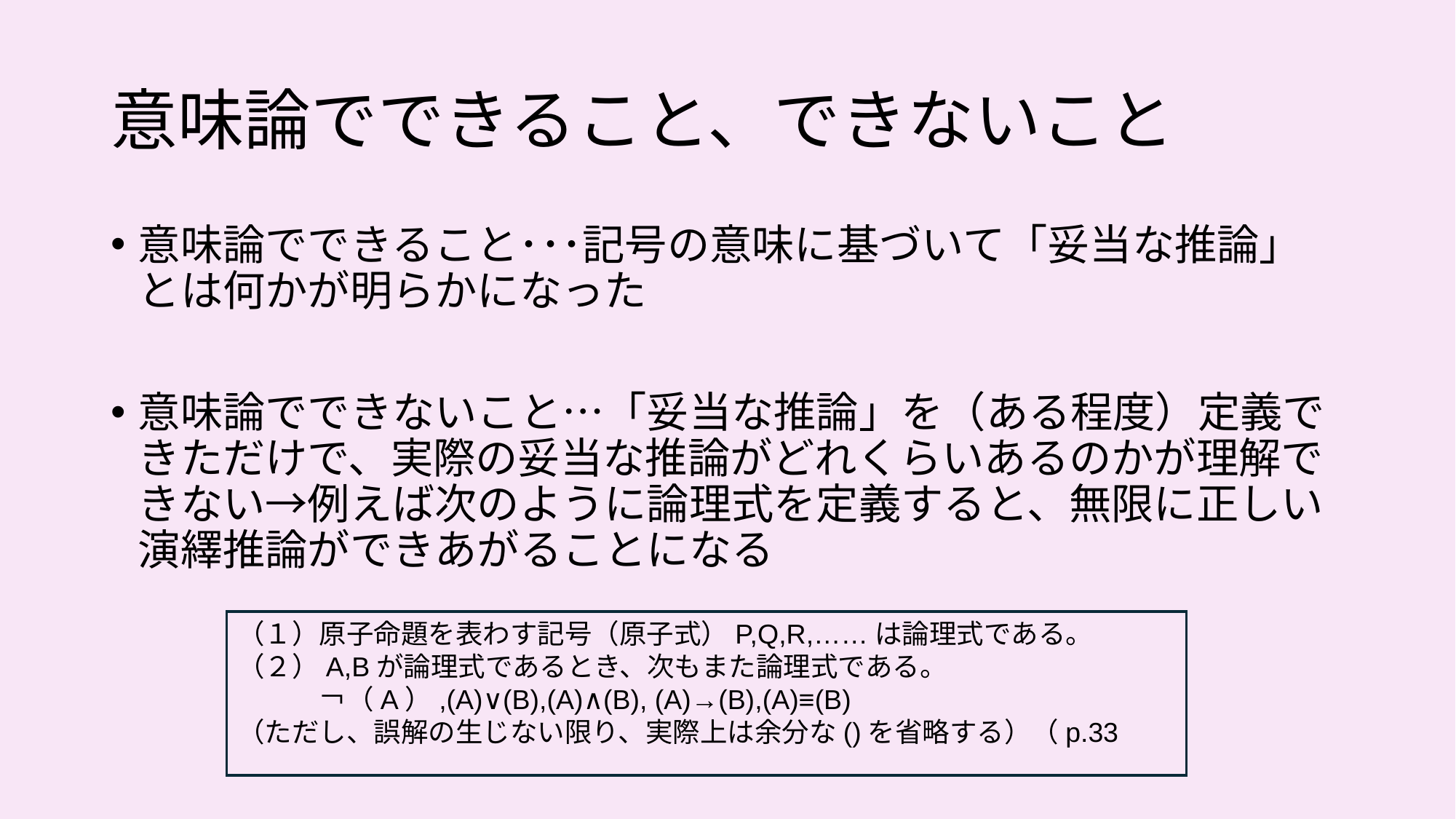

# 意味論でできること、できないこと
意味論でできること･･･記号の意味に基づいて「妥当な推論」とは何かが明らかになった

意味論でできないこと…「妥当な推論」を（ある程度）定義できただけで、実際の妥当な推論がどれくらいあるのかが理解できない→例えば次のように論理式を定義すると、無限に正しい演繹推論ができあがることになる
（１）原子命題を表わす記号（原子式）P,Q,R,……は論理式である。
（２）A,Bが論理式であるとき、次もまた論理式である。
　　　￢（A）,(A)∨(B),(A)∧(B), (A)→(B),(A)≡(B)
（ただし、誤解の生じない限り、実際上は余分な()を省略する）（p.33